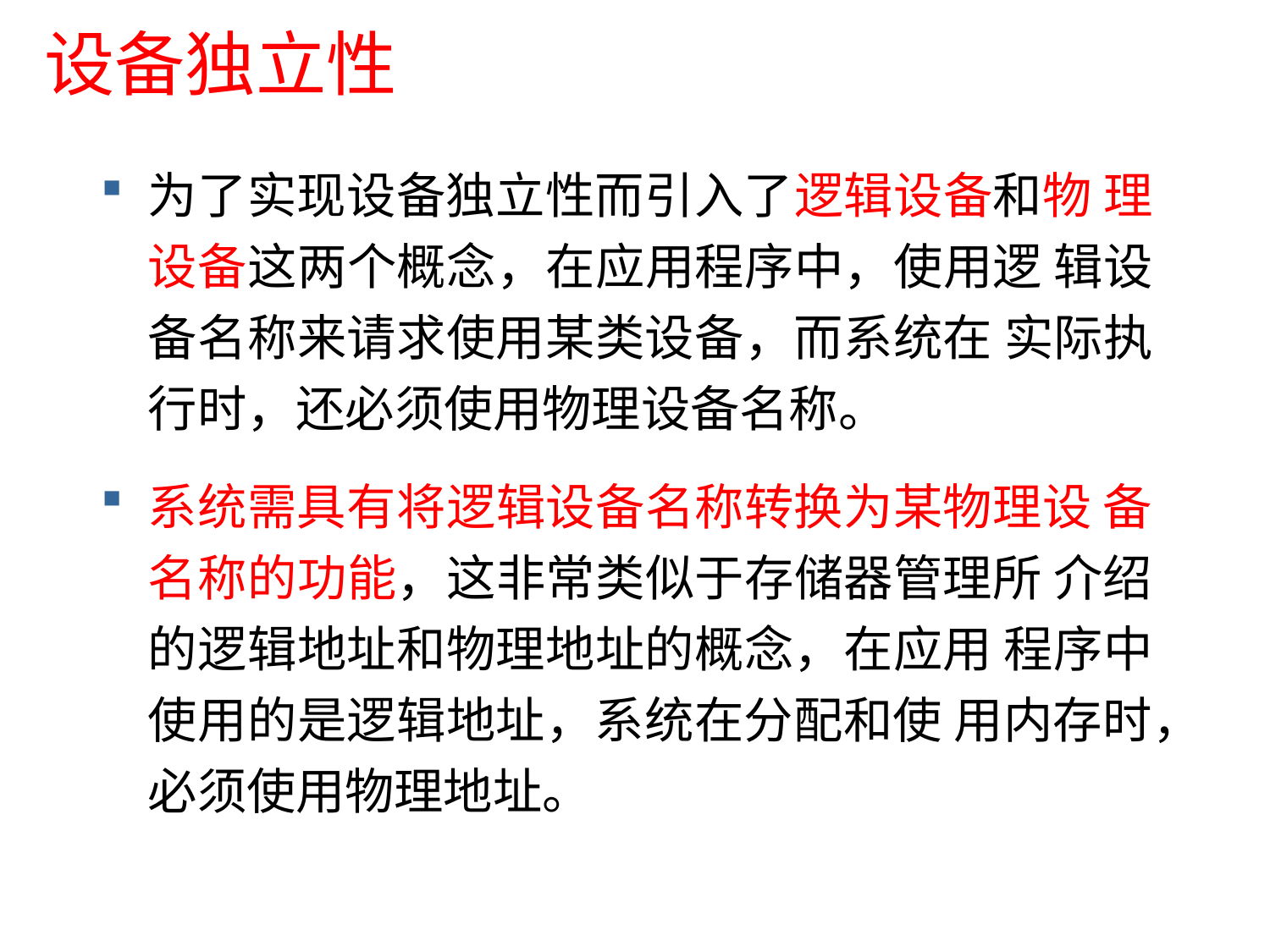

# 设备独立性
为了实现设备独立性而引入了逻辑设备和物 理设备这两个概念，在应用程序中，使用逻 辑设备名称来请求使用某类设备，而系统在 实际执行时，还必须使用物理设备名称。
系统需具有将逻辑设备名称转换为某物理设 备名称的功能，这非常类似于存储器管理所 介绍的逻辑地址和物理地址的概念，在应用 程序中使用的是逻辑地址，系统在分配和使 用内存时，必须使用物理地址。